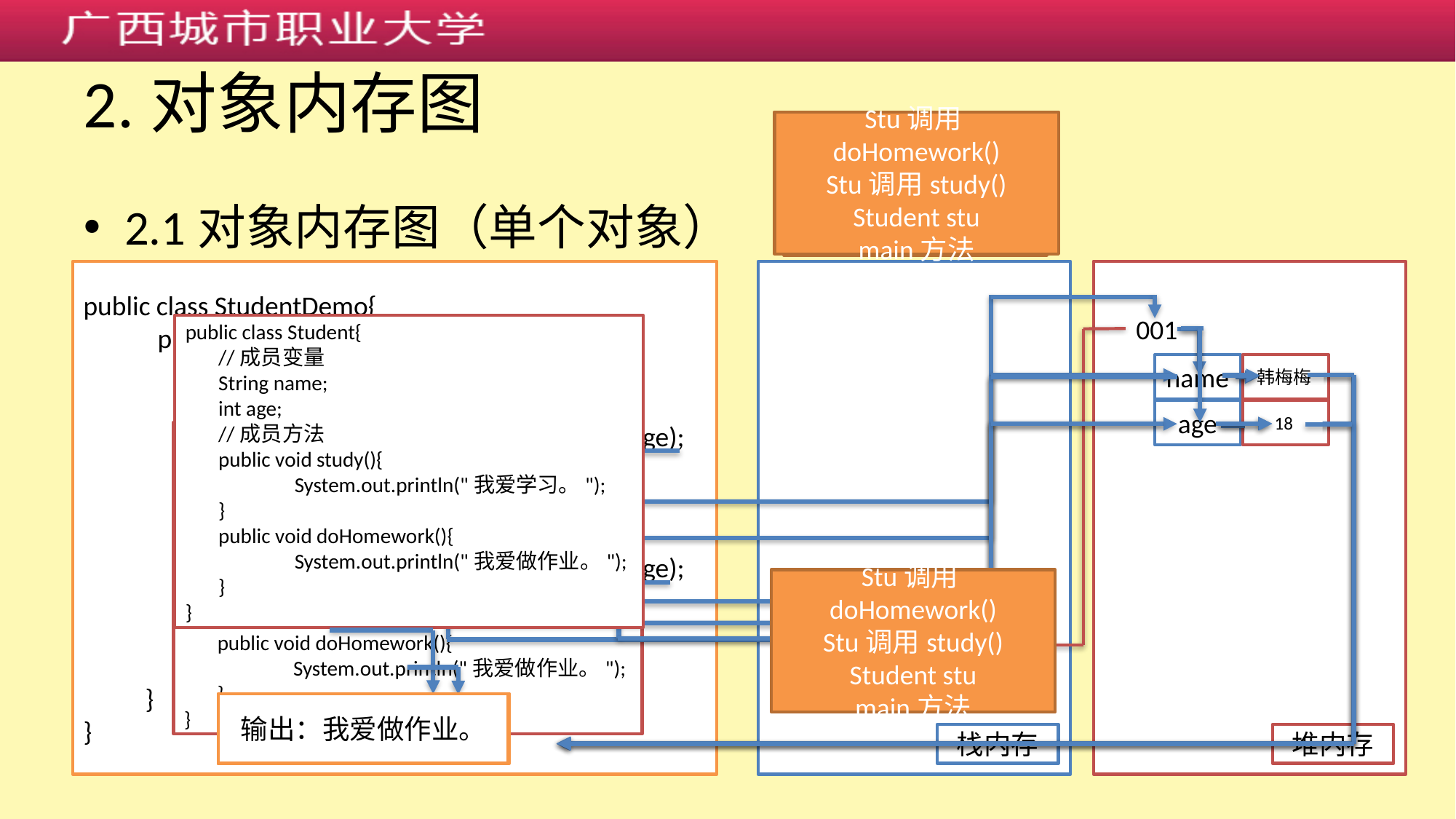

# 2.对象内存图
Stu调用doHomework()
Stu调用study()
Student stu
main方法
Stu调用study()
Student stu
main方法
2.1对象内存图（单个对象）
main方法
public class StudentDemo{
            public static void main(String[]args){
	//通过类创建对象
	Student stu = new Student();
	System.out.println(stu.name + "," + stu.age);
	//使用成员变量
	stu.name = "韩梅梅";
	stu.age = 18;
	System.out.println(stu.name + "," + stu.age);
	//使用成员方法
	stu.study();
	stu.doHomework();
          }
}

栈内存

堆内存
001
public class Student{
       //成员变量
       String name;
       int age;
       //成员方法
       public void study(){
	System.out.println("我爱学习。");
       }
       public void doHomework(){
	System.out.println("我爱做作业。");
       }
}
null
name

age

韩梅梅
0
18
public class Student{
       //成员变量
       String name;
       int age;
       //成员方法
       public void study(){
	System.out.println("我爱学习。");
       }
       public void doHomework(){
	System.out.println("我爱做作业。");
       }
}
Stu调用doHomework()
Stu调用study()
Student stu
main方法
Student stu
main方法
001
输出：我爱学习。
输出：我爱做作业。
输出：null
输出：韩梅梅，18
输出：0